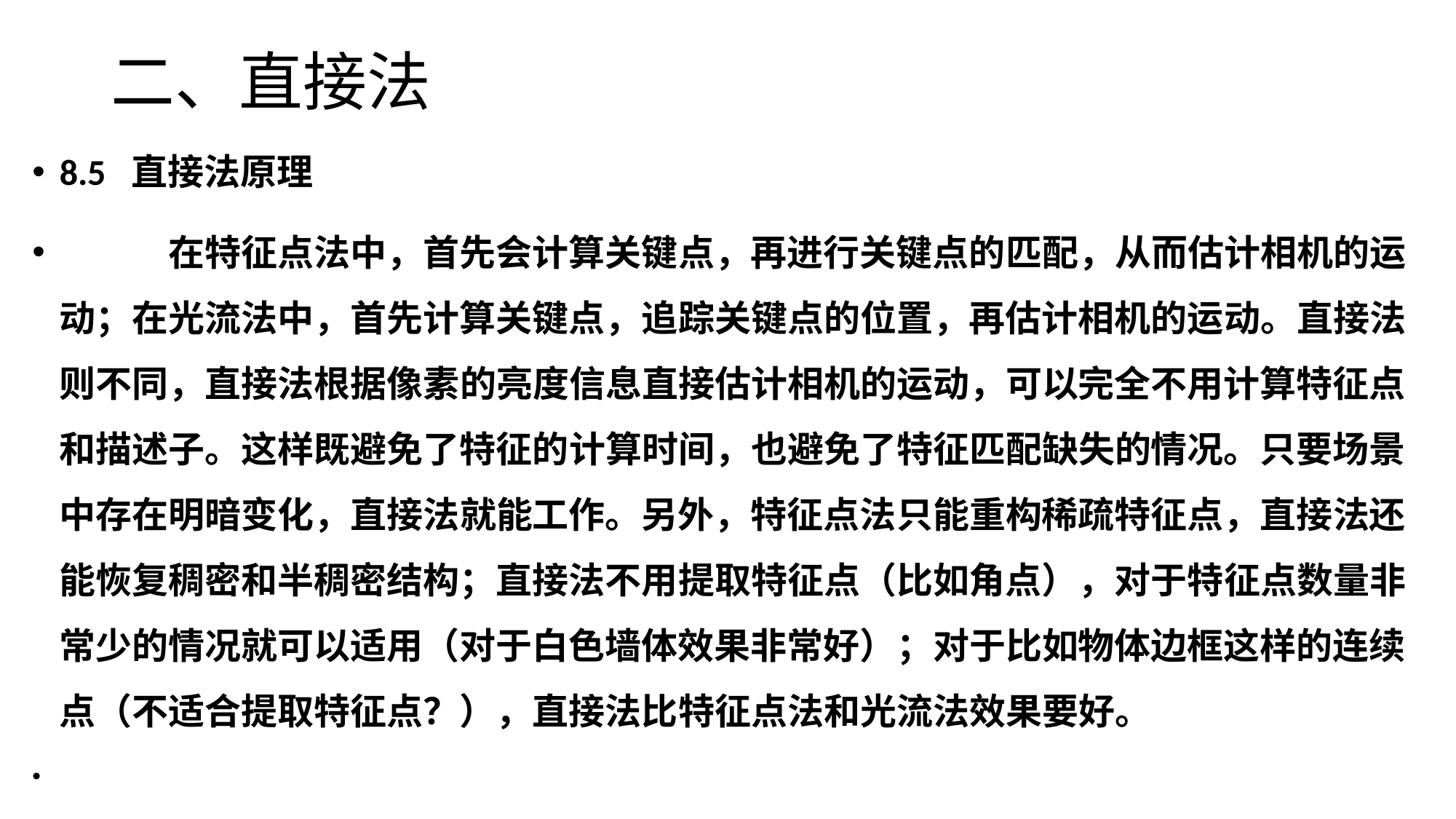

# 二、直接法
8.5  直接法原理
	在特征点法中，首先会计算关键点，再进行关键点的匹配，从而估计相机的运动；在光流法中，首先计算关键点，追踪关键点的位置，再估计相机的运动。直接法则不同，直接法根据像素的亮度信息直接估计相机的运动，可以完全不用计算特征点和描述子。这样既避免了特征的计算时间，也避免了特征匹配缺失的情况。只要场景中存在明暗变化，直接法就能工作。另外，特征点法只能重构稀疏特征点，直接法还能恢复稠密和半稠密结构；直接法不用提取特征点（比如角点），对于特征点数量非常少的情况就可以适用（对于白色墙体效果非常好）；对于比如物体边框这样的连续点（不适合提取特征点？），直接法比特征点法和光流法效果要好。